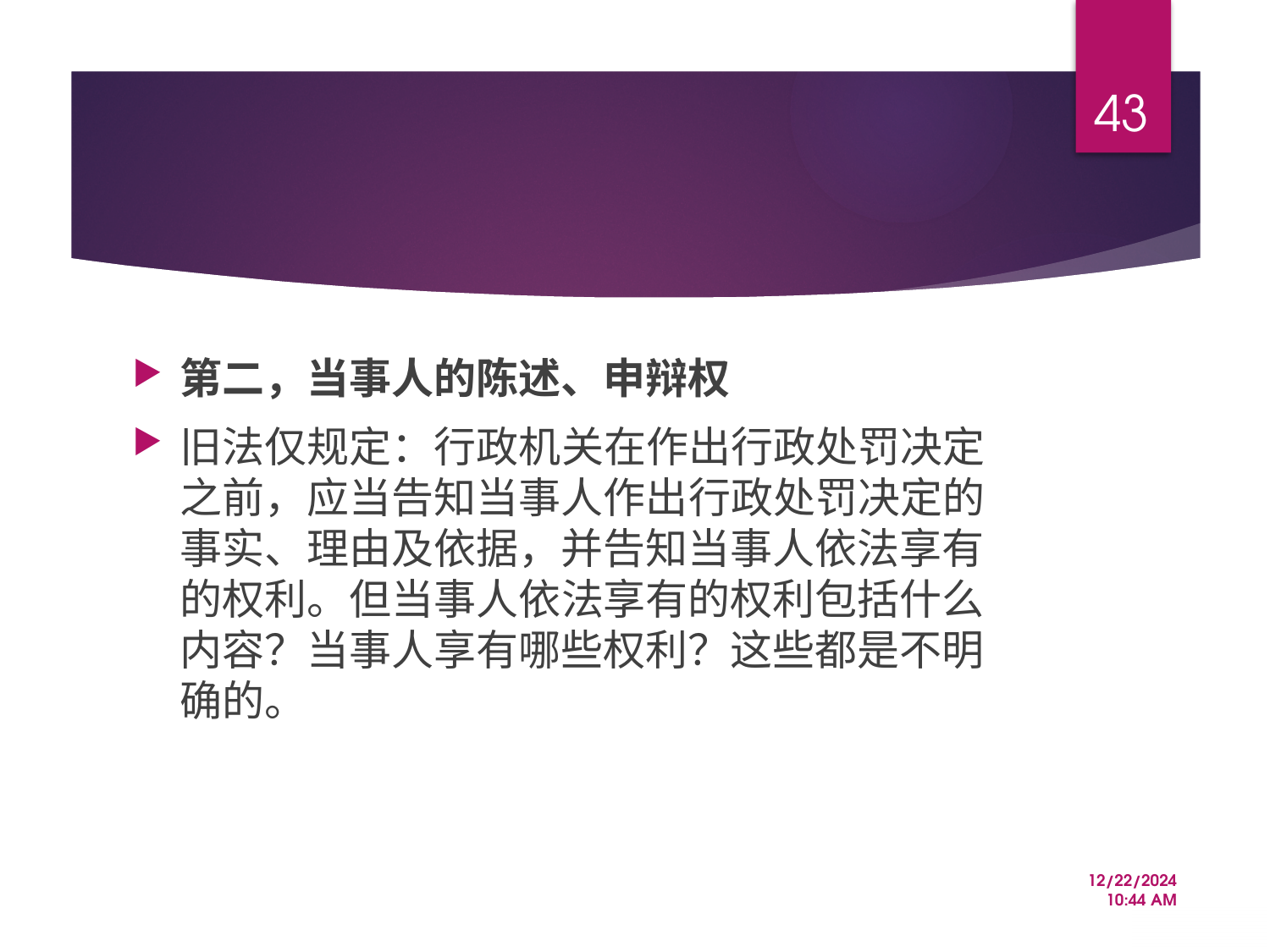

43
#
第二，当事人的陈述、申辩权
旧法仅规定：行政机关在作出行政处罚决定之前，应当告知当事人作出行政处罚决定的事实、理由及依据，并告知当事人依法享有的权利。但当事人依法享有的权利包括什么内容？当事人享有哪些权利？这些都是不明确的。
12/22/2024 10:44 AM